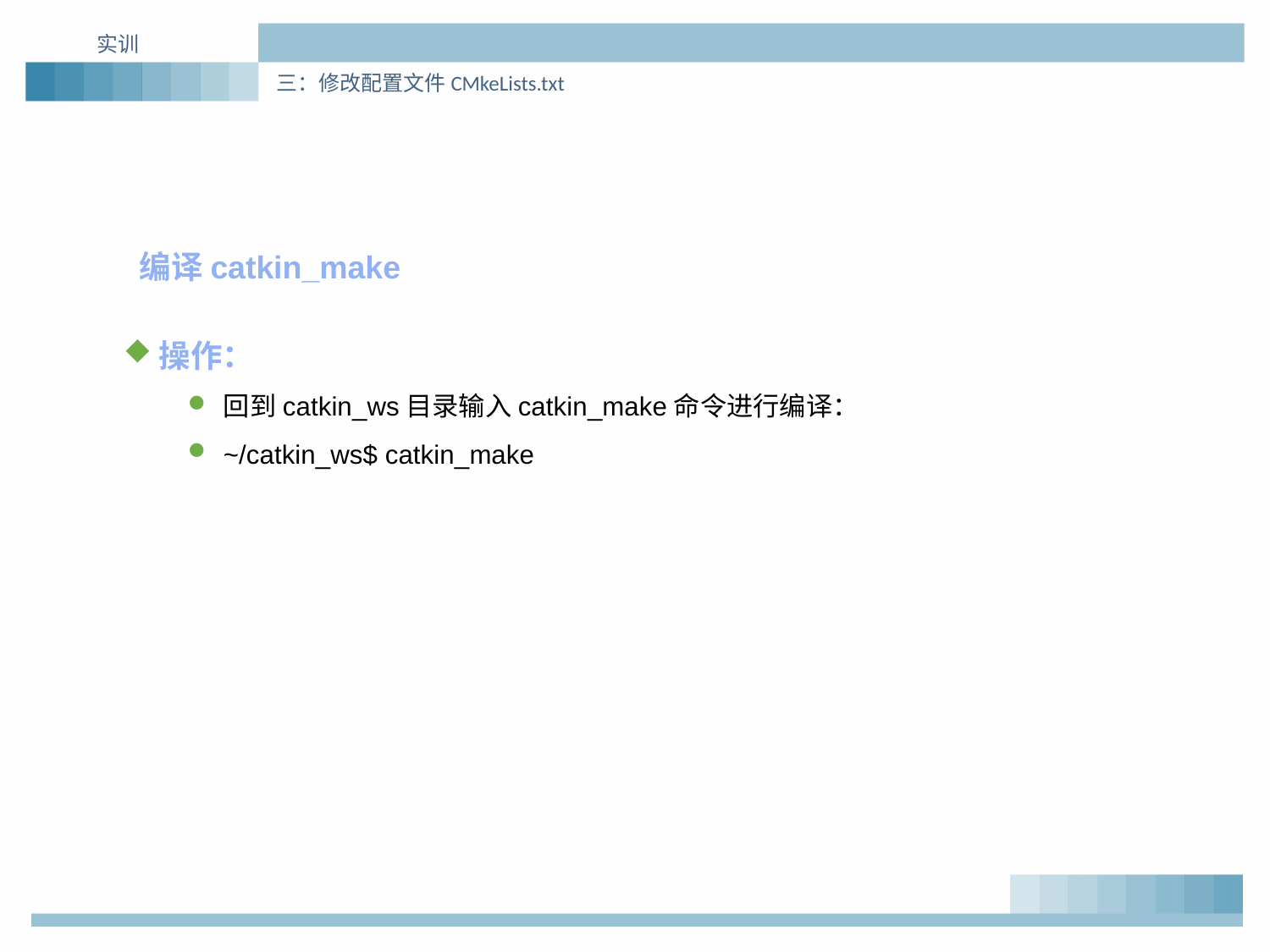

实训
三：修改配置文件CMkeLists.txt
编译catkin_make

操作：
回到catkin_ws目录输入catkin_make命令进行编译：
~/catkin_ws$ catkin_make